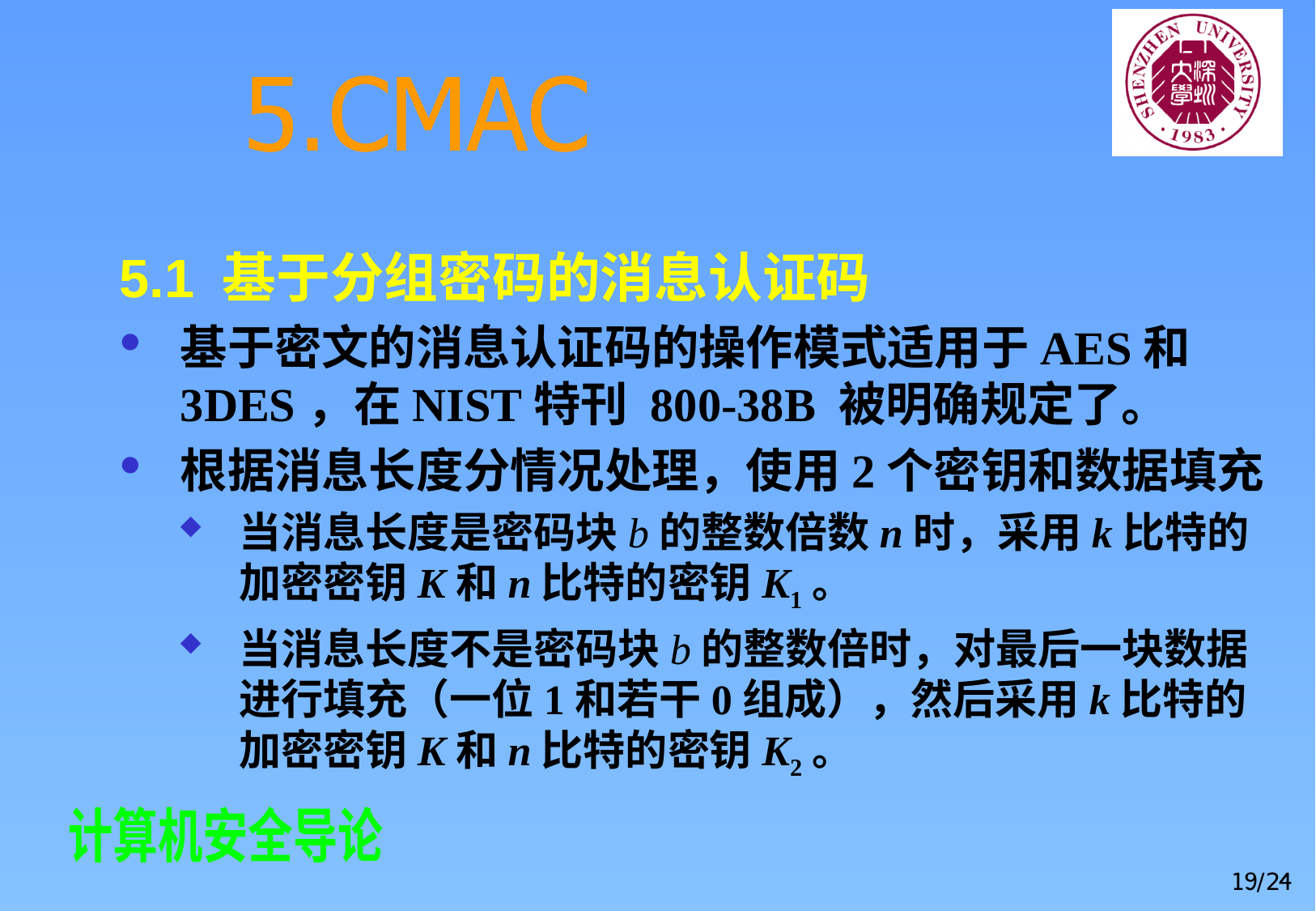

# 5.CMAC
5.1 基于分组密码的消息认证码
基于密文的消息认证码的操作模式适用于AES和3DES，在NIST特刊 800-38B 被明确规定了。
根据消息长度分情况处理，使用2个密钥和数据填充
当消息长度是密码块b的整数倍数n时，采用k比特的加密密钥K和n比特的密钥K1。
当消息长度不是密码块b的整数倍时，对最后一块数据进行填充（一位1和若干0组成），然后采用k比特的加密密钥K和n比特的密钥K2。

19/24